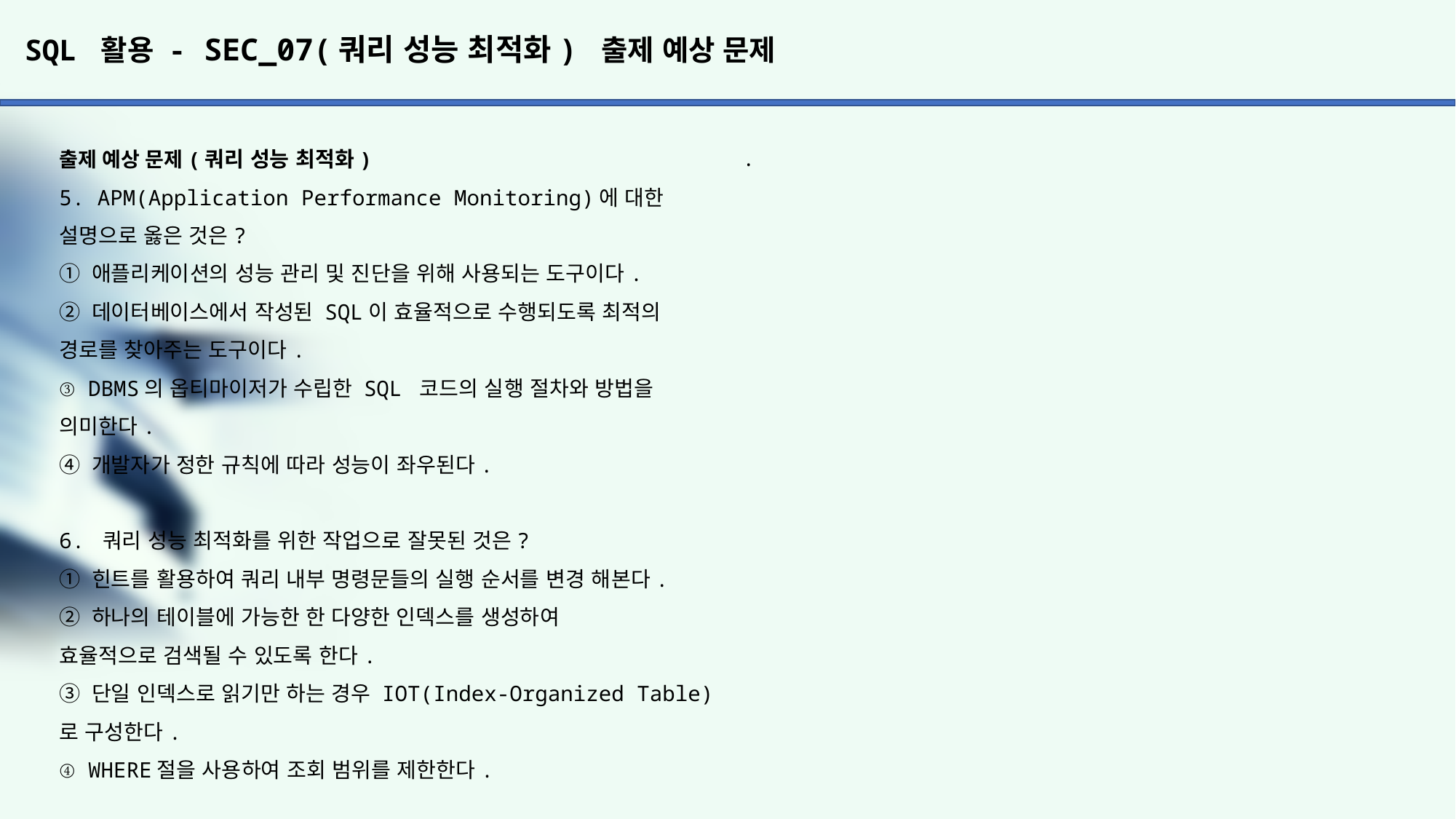

# SQL 활용 - SEC_07(쿼리 성능 최적화) 출제 예상 문제
.
출제 예상 문제(쿼리 성능 최적화)
5. APM(Application Performance Monitoring)에 대한 설명으로 옳은 것은?
① 애플리케이션의 성능 관리 및 진단을 위해 사용되는 도구이다.
② 데이터베이스에서 작성된 SQL이 효율적으로 수행되도록 최적의 경로를 찾아주는 도구이다.
③ DBMS의 옵티마이저가 수립한 SQL 코드의 실행 절차와 방법을 의미한다.
④ 개발자가 정한 규칙에 따라 성능이 좌우된다.

6. 쿼리 성능 최적화를 위한 작업으로 잘못된 것은?
① 힌트를 활용하여 쿼리 내부 명령문들의 실행 순서를 변경 해본다.
② 하나의 테이블에 가능한 한 다양한 인덱스를 생성하여
효율적으로 검색될 수 있도록 한다.
③ 단일 인덱스로 읽기만 하는 경우 IOT(Index-Organized Table)
로 구성한다.
④ WHERE절을 사용하여 조회 범위를 제한한다.